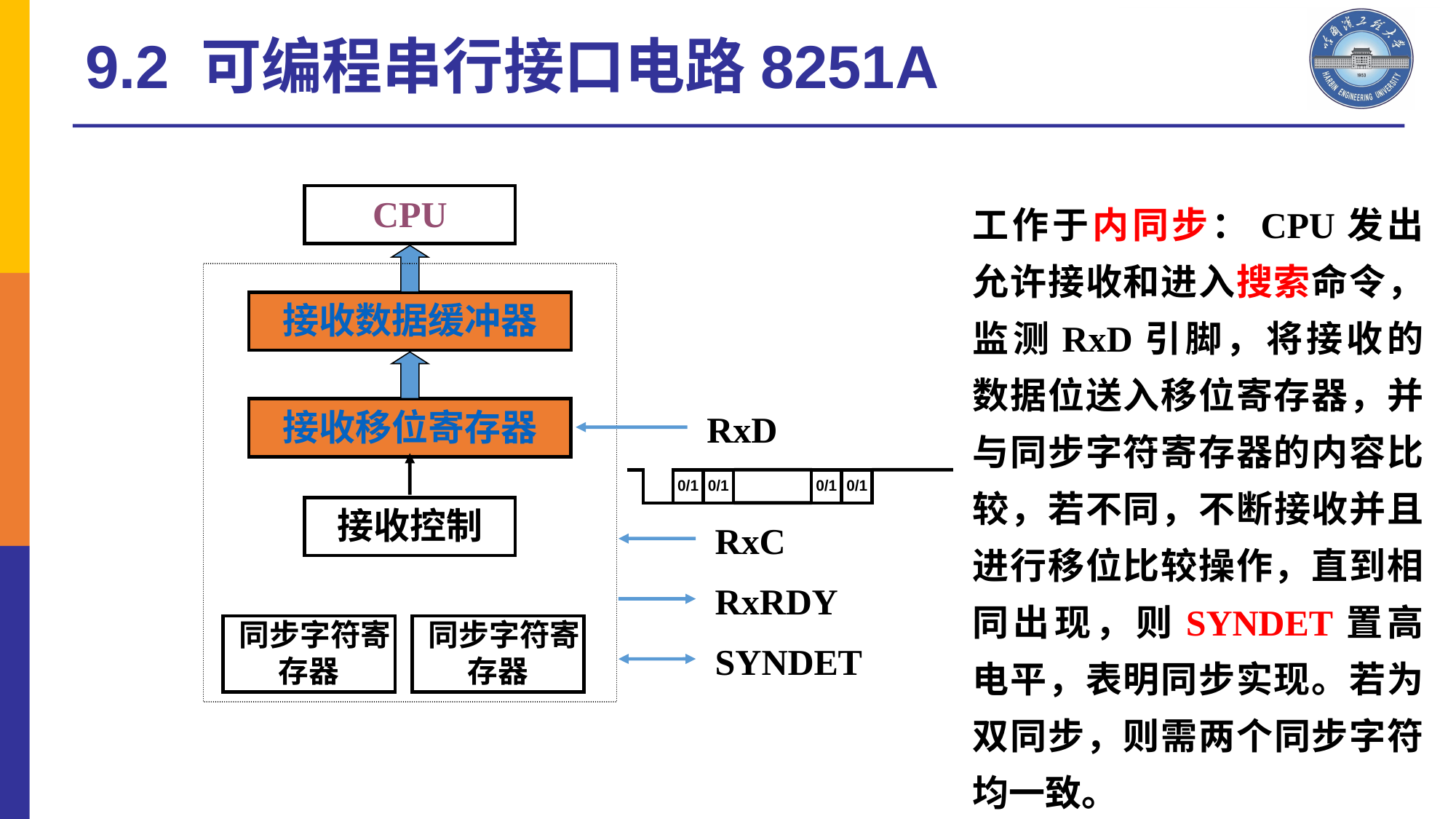

9.2 可编程串行接口电路8251A
工作于内同步：CPU发出允许接收和进入搜索命令，监测RxD引脚，将接收的数据位送入移位寄存器，并与同步字符寄存器的内容比较，若不同，不断接收并且进行移位比较操作，直到相同出现，则SYNDET置高电平，表明同步实现。若为双同步，则需两个同步字符均一致。
CPU

接收数据缓冲器

接收移位寄存器
RxD

0/1
0/1

0/1
0/1

接收控制

RxC

RxRDY
 同步字符寄存器
 同步字符寄存器

SYNDET